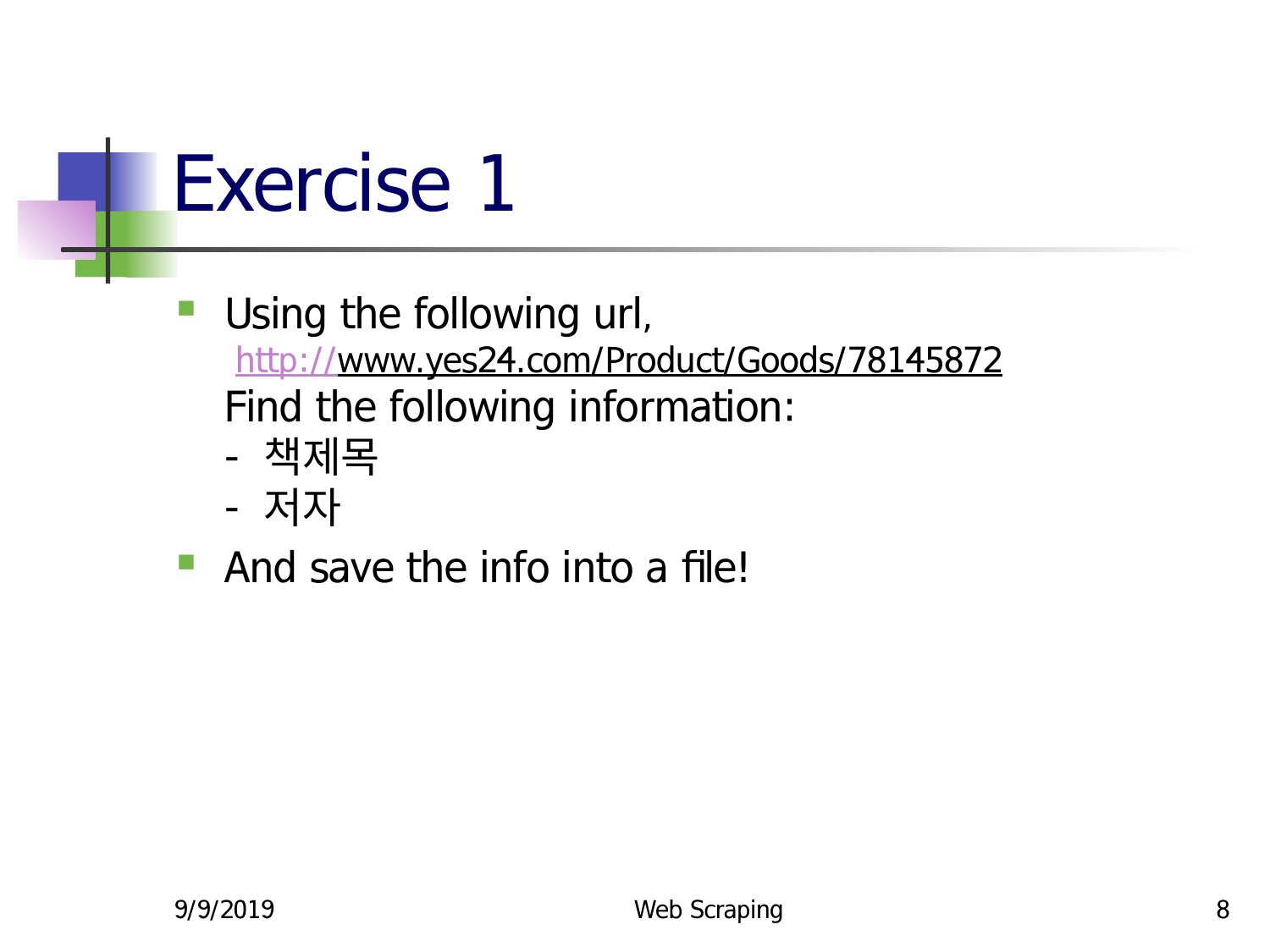

# Exercise 1
Using the following url,
 http://www.yes24.com/Product/Goods/78145872
Find the following information:
- 책제목
- 저자
And save the info into a file!

9/9/2019
Web Scraping
8